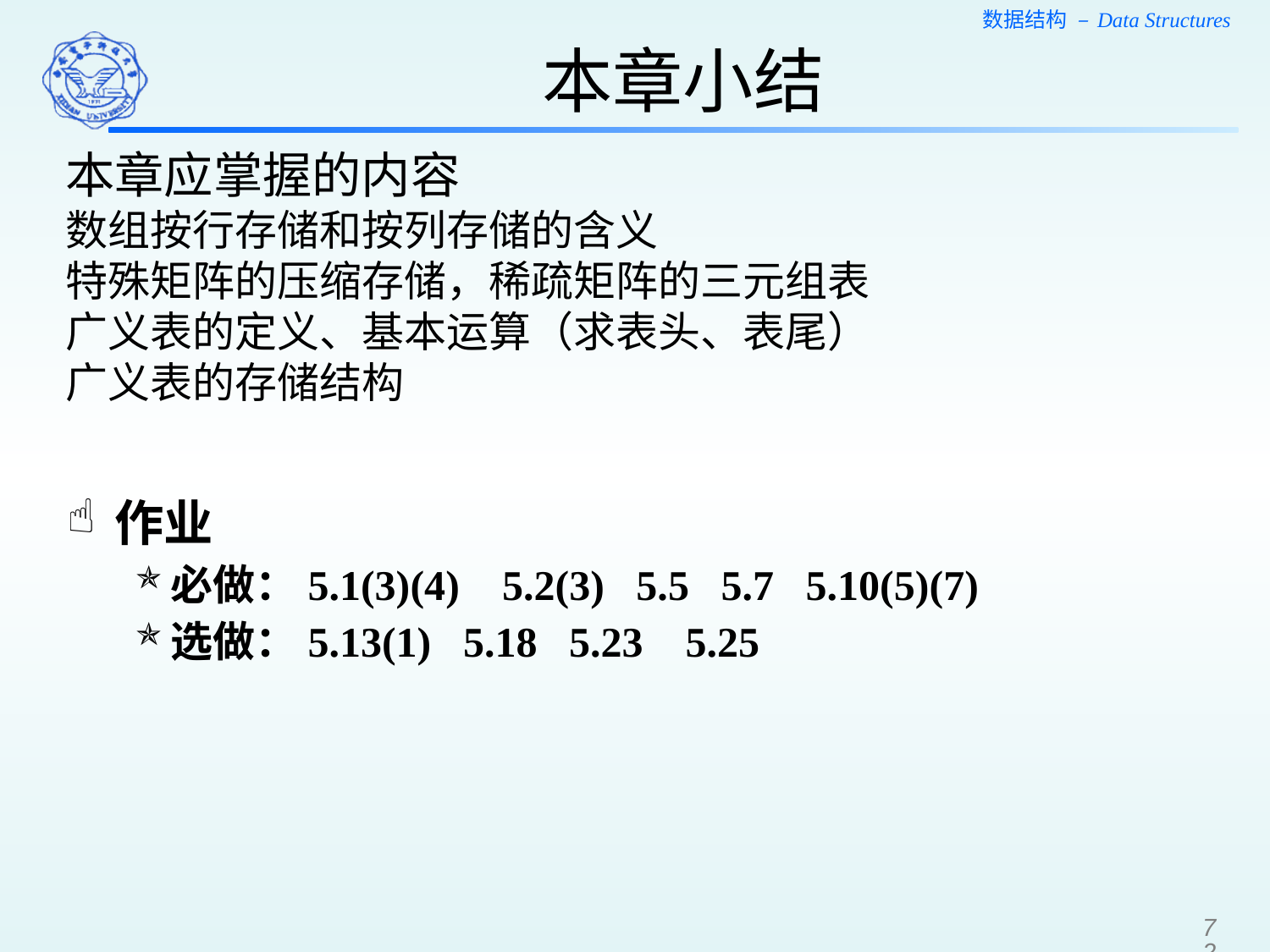

本章小结
本章应掌握的内容
数组按行存储和按列存储的含义
特殊矩阵的压缩存储，稀疏矩阵的三元组表
广义表的定义、基本运算（求表头、表尾）
广义表的存储结构
作业
必做：5.1(3)(4)    5.2(3)   5.5   5.7   5.10(5)(7)
选做：5.13(1)   5.18   5.23    5.25
72